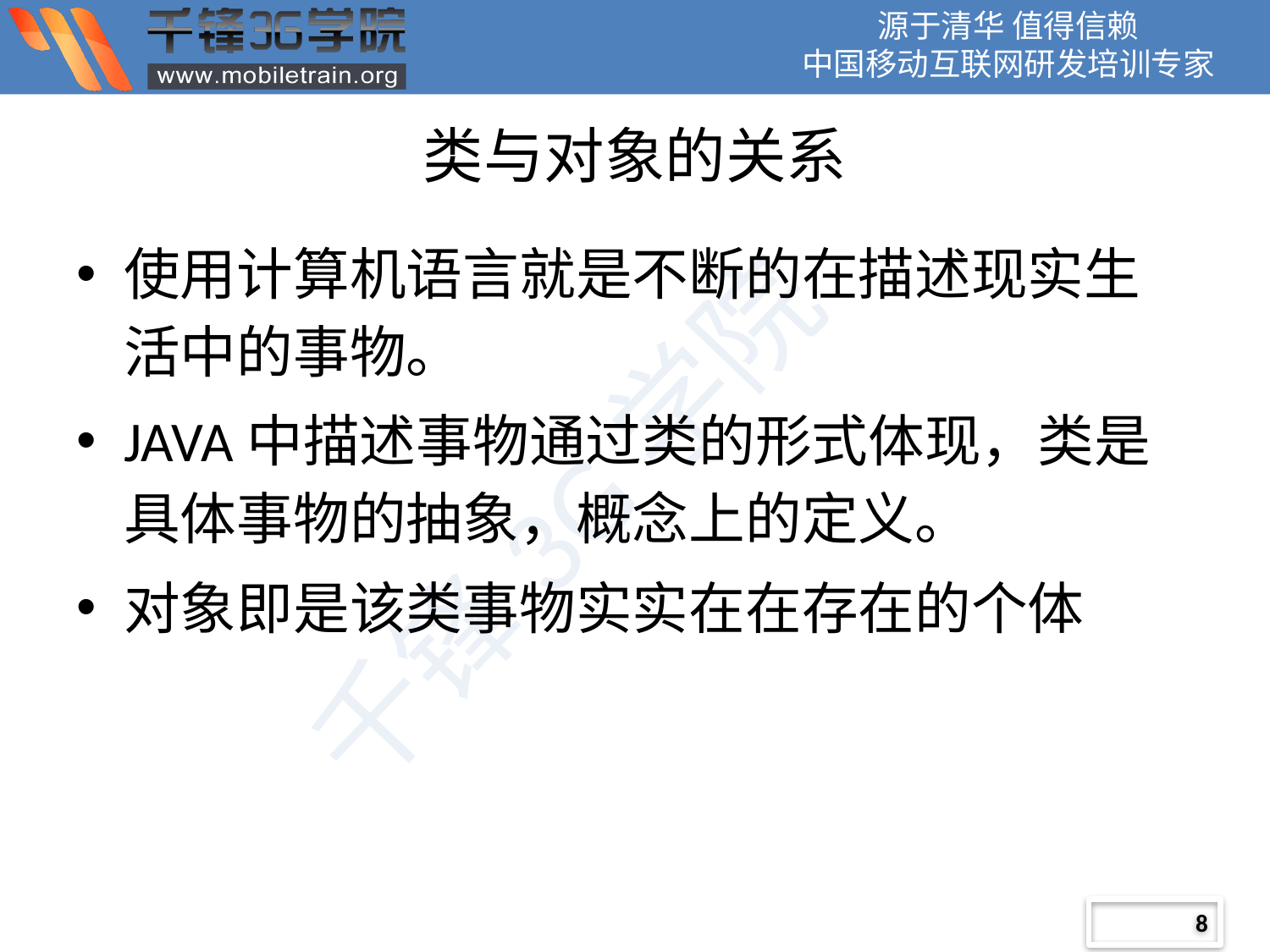

# 类与对象的关系
使用计算机语言就是不断的在描述现实生活中的事物。
JAVA中描述事物通过类的形式体现，类是具体事物的抽象，概念上的定义。
对象即是该类事物实实在在存在的个体